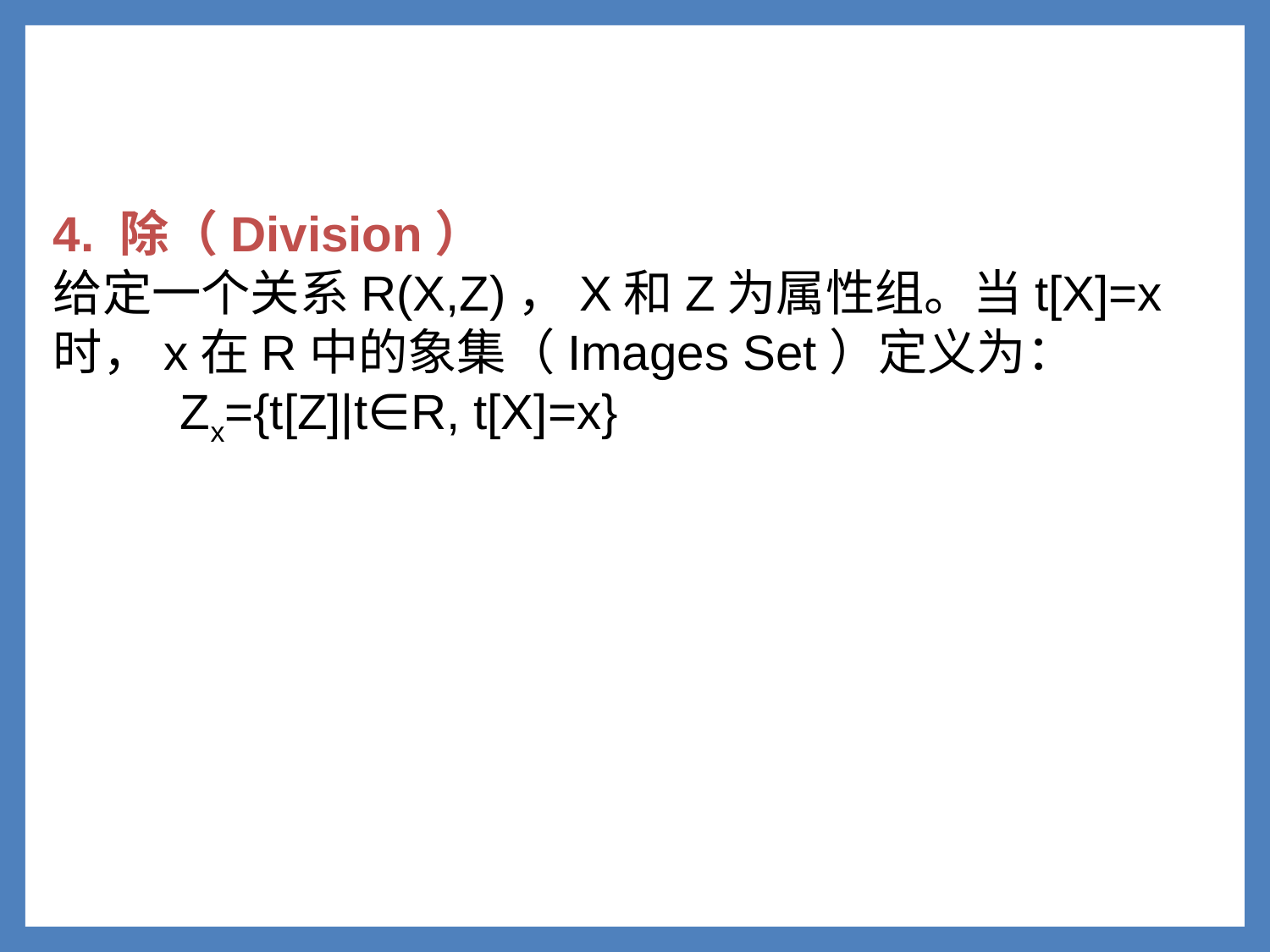

4. 除（Division）
给定一个关系R(X,Z)，X和Z为属性组。当t[X]=x时，x在R中的象集（Images Set）定义为：
	Zx={t[Z]|t∈R, t[X]=x}
1